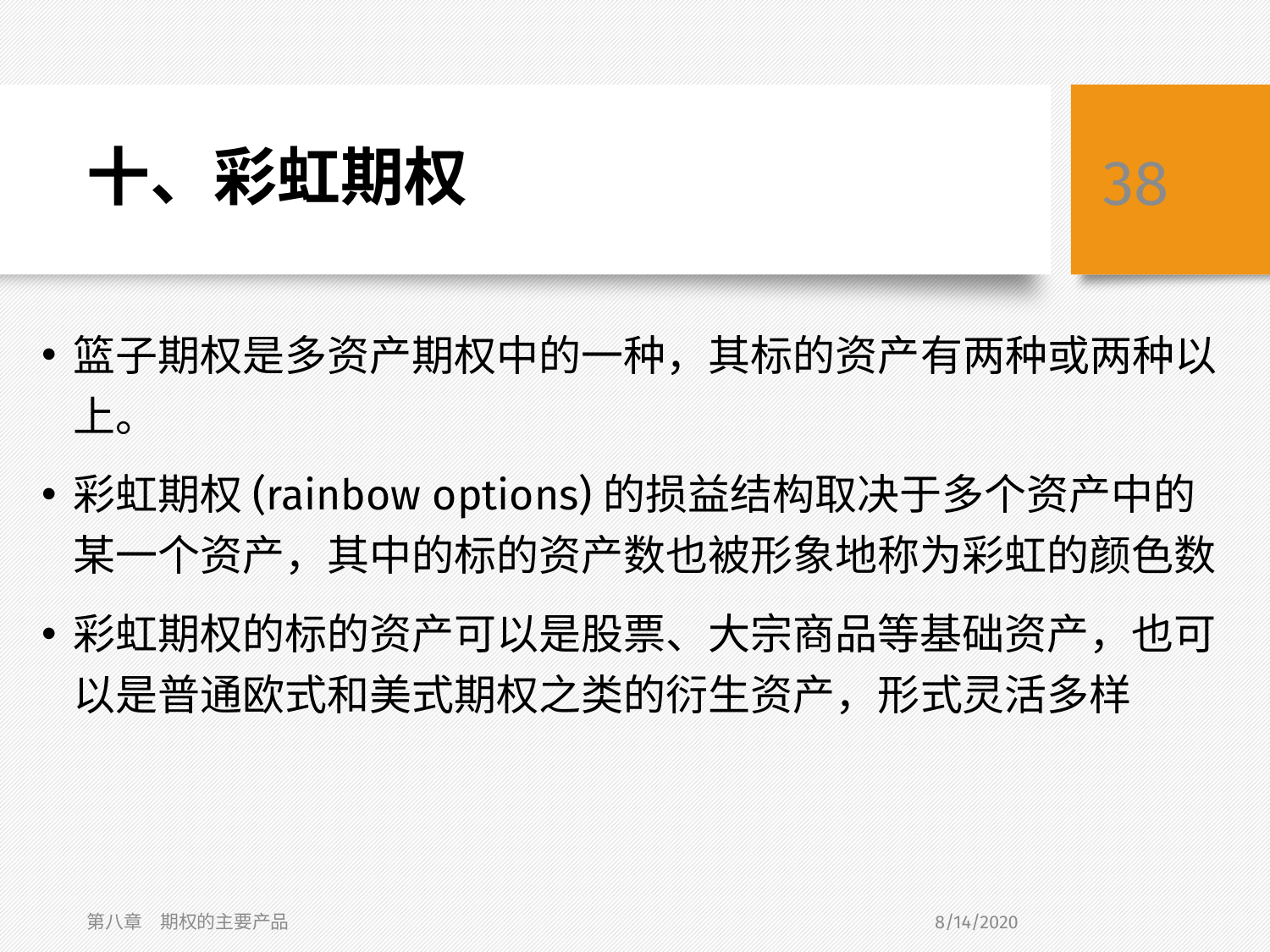

# 十、彩虹期权
38
篮子期权是多资产期权中的一种，其标的资产有两种或两种以上。
彩虹期权(rainbow options)的损益结构取决于多个资产中的某一个资产，其中的标的资产数也被形象地称为彩虹的颜色数
彩虹期权的标的资产可以是股票、大宗商品等基础资产，也可以是普通欧式和美式期权之类的衍生资产，形式灵活多样
8/14/2020
第八章　期权的主要产品